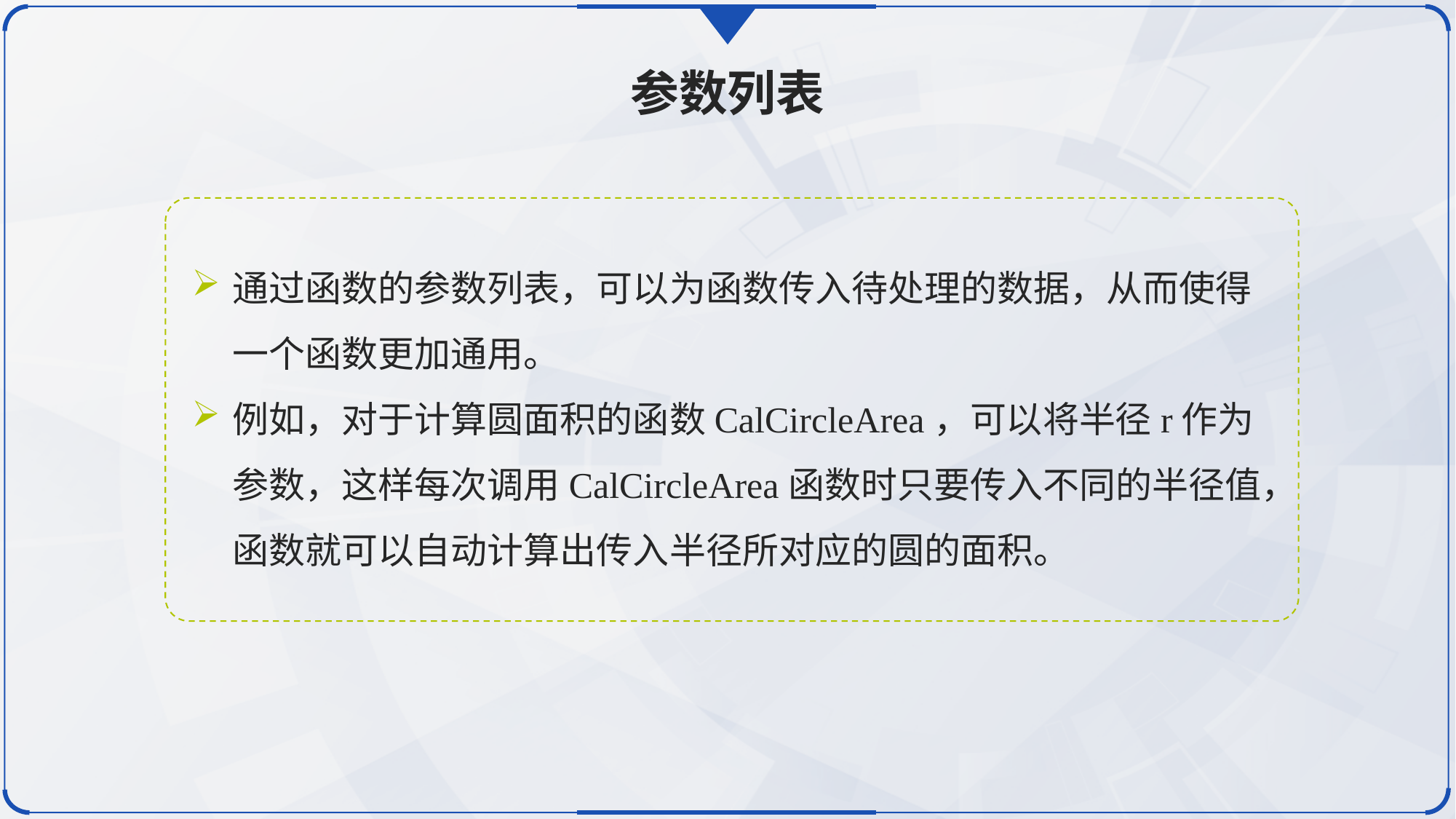

参数列表

通过函数的参数列表，可以为函数传入待处理的数据，从而使得一个函数更加通用。
例如，对于计算圆面积的函数CalCircleArea，可以将半径r作为参数，这样每次调用CalCircleArea函数时只要传入不同的半径值，函数就可以自动计算出传入半径所对应的圆的面积。